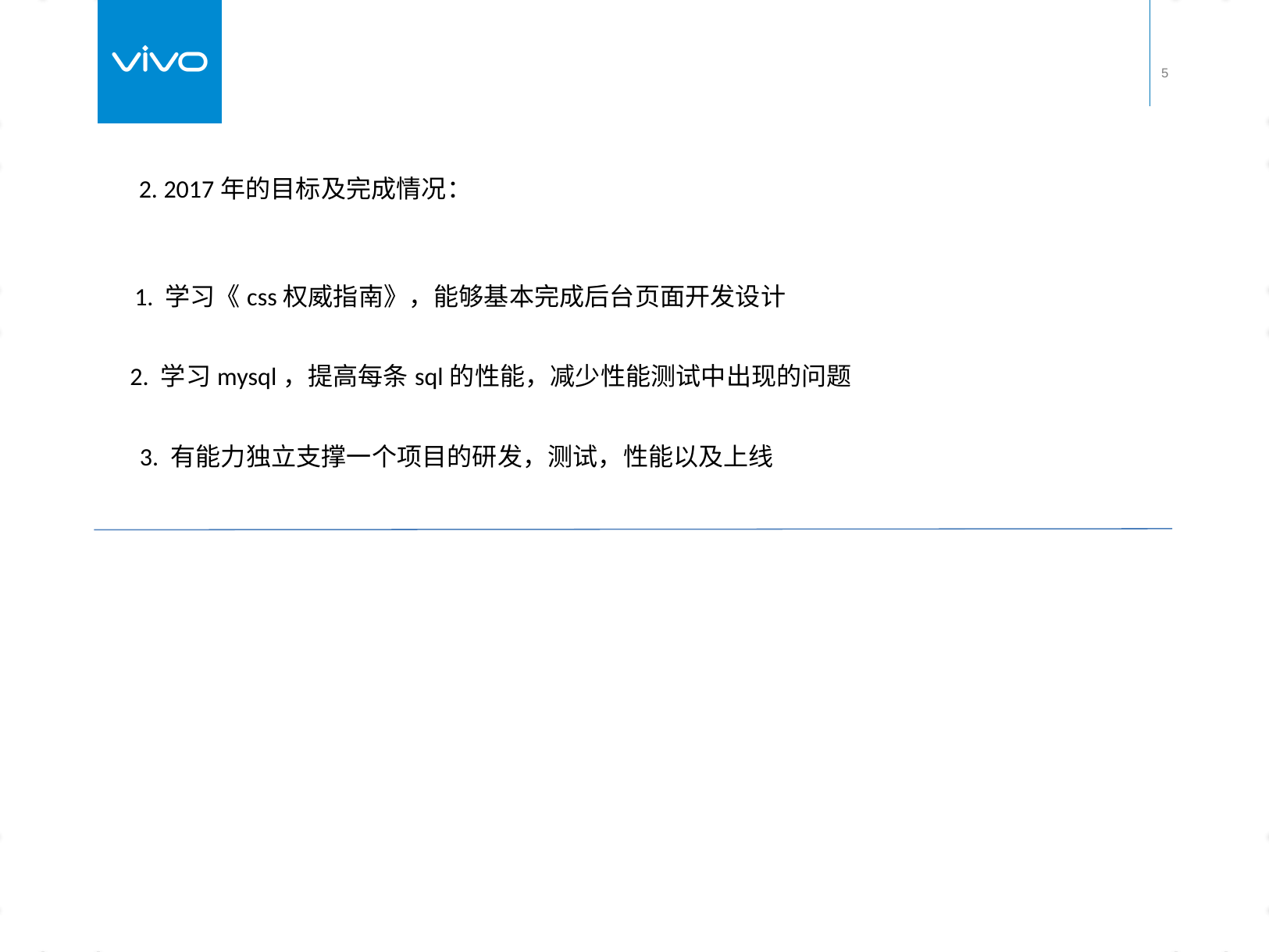

2. 2017年的目标及完成情况：
1. 学习《css权威指南》，能够基本完成后台页面开发设计
2. 学习mysql，提高每条sql的性能，减少性能测试中出现的问题
3. 有能力独立支撑一个项目的研发，测试，性能以及上线